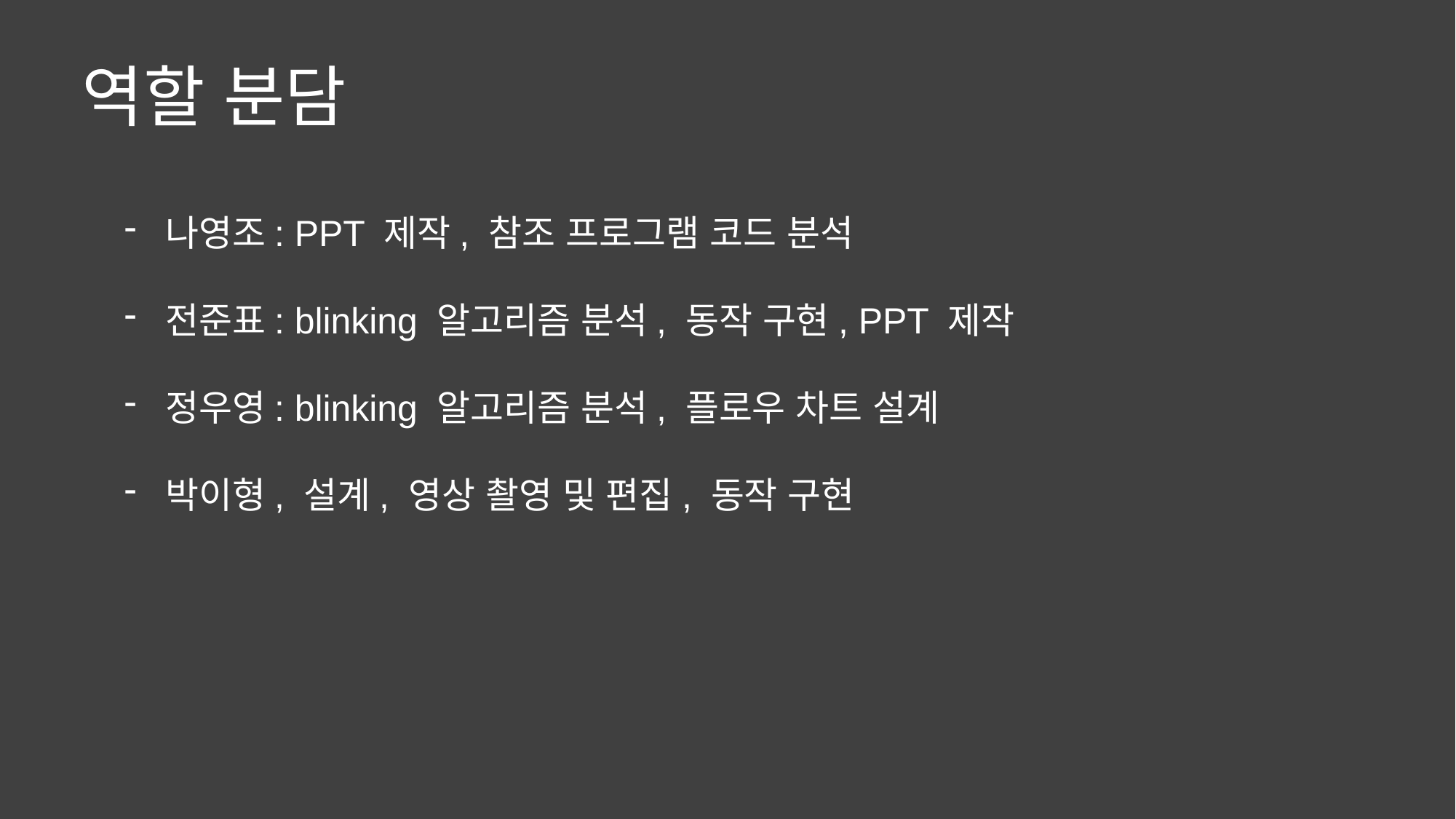

역할 분담
나영조: PPT 제작, 참조 프로그램 코드 분석

전준표: blinking 알고리즘 분석, 동작 구현, PPT 제작

정우영: blinking 알고리즘 분석, 플로우 차트 설계

박이형, 설계, 영상 촬영 및 편집, 동작 구현